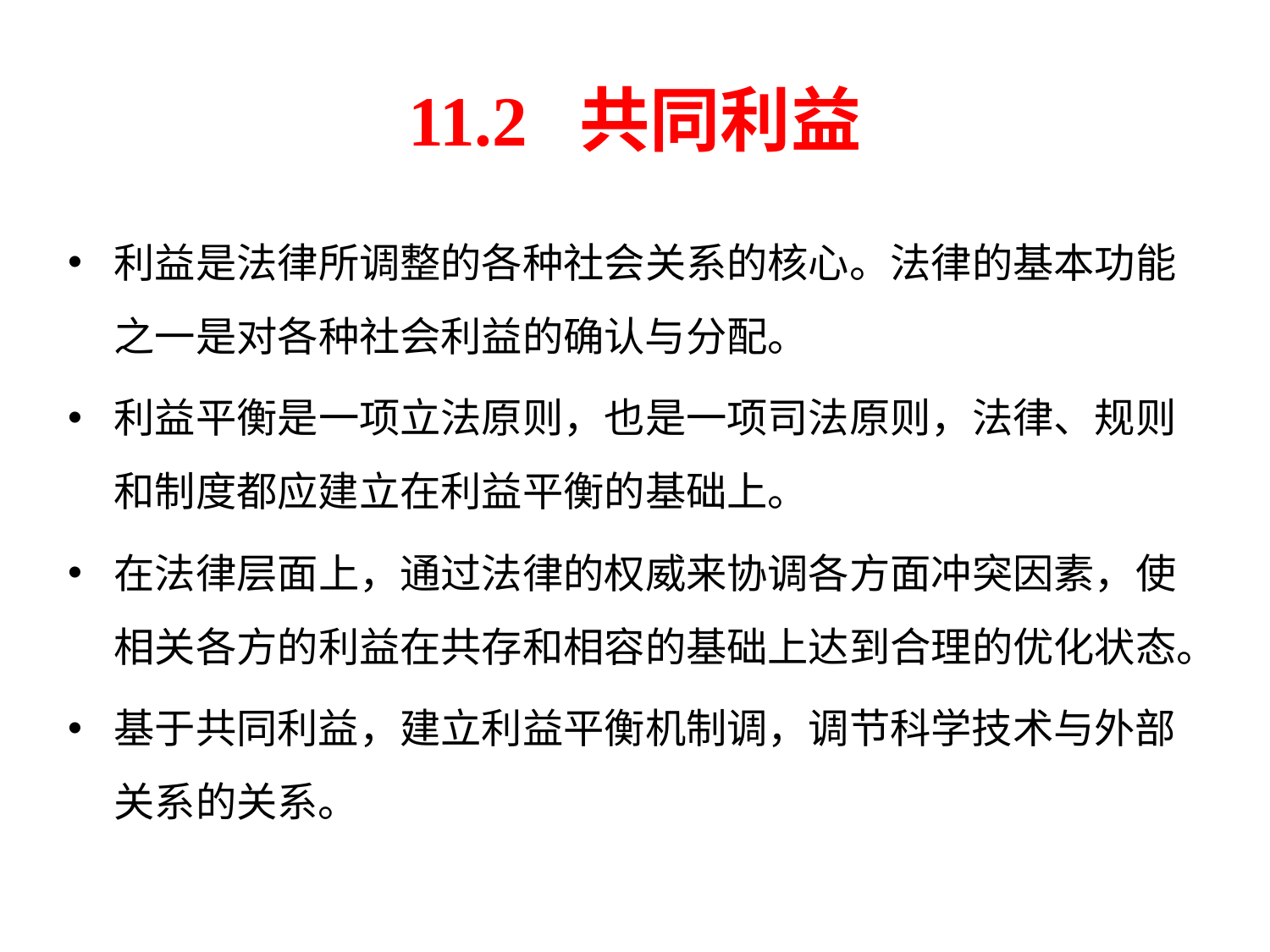

# 11.2  共同利益
利益是法律所调整的各种社会关系的核心。法律的基本功能之一是对各种社会利益的确认与分配。
利益平衡是一项立法原则，也是一项司法原则，法律、规则和制度都应建立在利益平衡的基础上。
在法律层面上，通过法律的权威来协调各方面冲突因素，使相关各方的利益在共存和相容的基础上达到合理的优化状态。
基于共同利益，建立利益平衡机制调，调节科学技术与外部关系的关系。